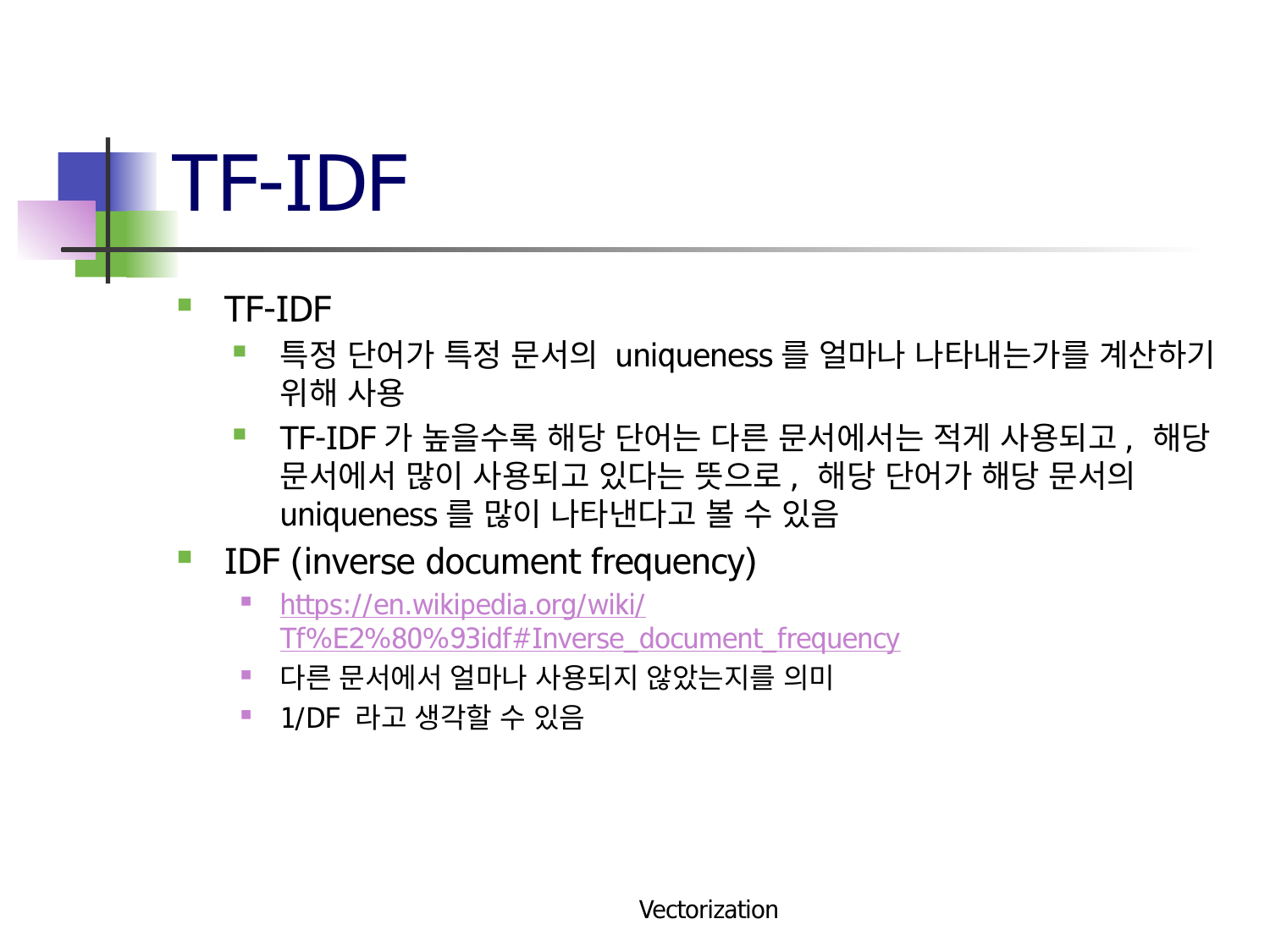

# TF-IDF
TF-IDF
특정 단어가 특정 문서의 uniqueness를 얼마나 나타내는가를 계산하기 위해 사용
TF-IDF가 높을수록 해당 단어는 다른 문서에서는 적게 사용되고, 해당 문서에서 많이 사용되고 있다는 뜻으로, 해당 단어가 해당 문서의 uniqueness를 많이 나타낸다고 볼 수 있음
IDF (inverse document frequency)
https://en.wikipedia.org/wiki/Tf%E2%80%93idf#Inverse_document_frequency
다른 문서에서 얼마나 사용되지 않았는지를 의미
1/DF 라고 생각할 수 있음

Vectorization